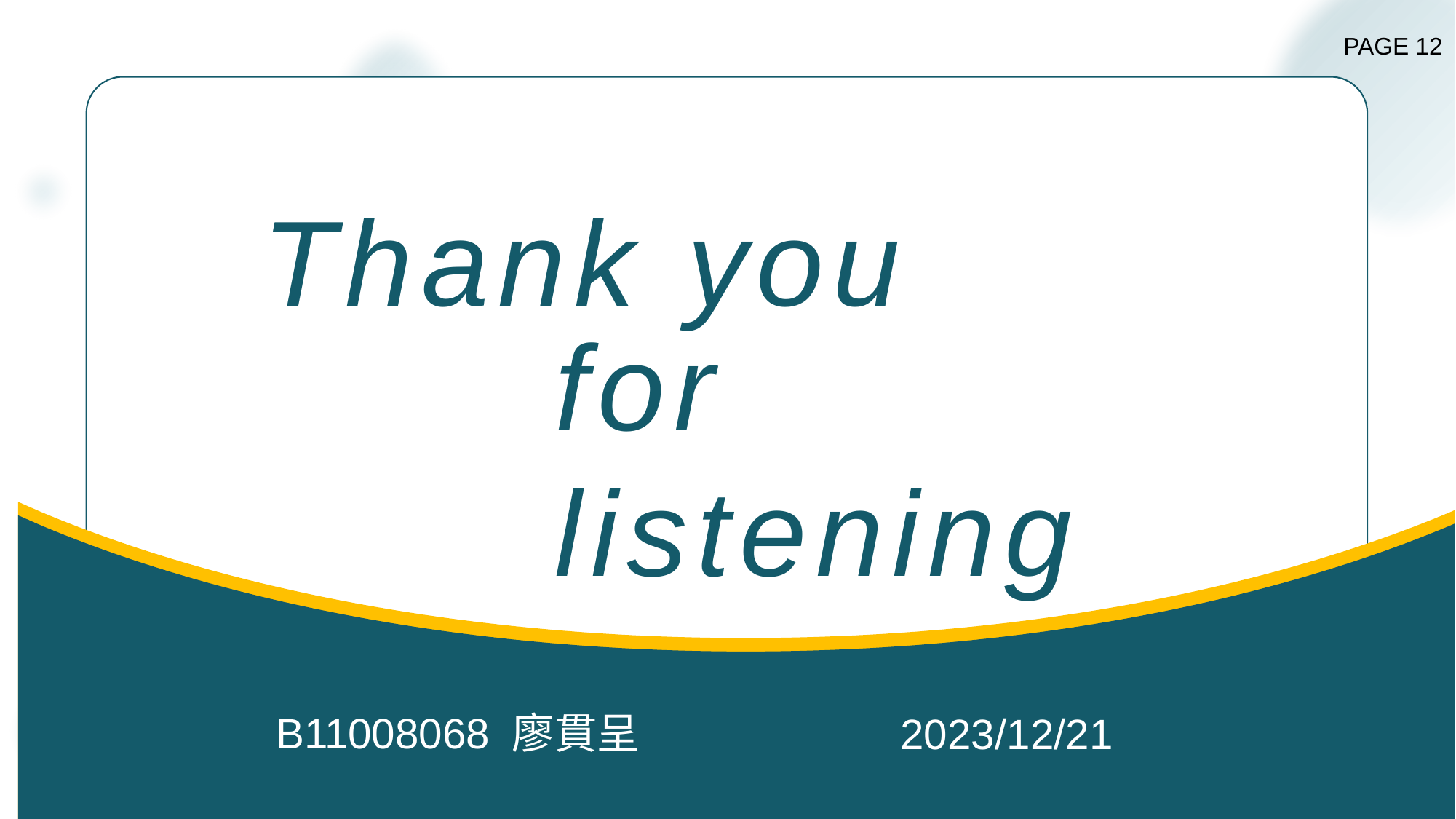

PAGE 12

Thank you
for listening

v

B11008068 廖貫呈
汇报人：小明
时间：2023年8月14日
2023/12/21